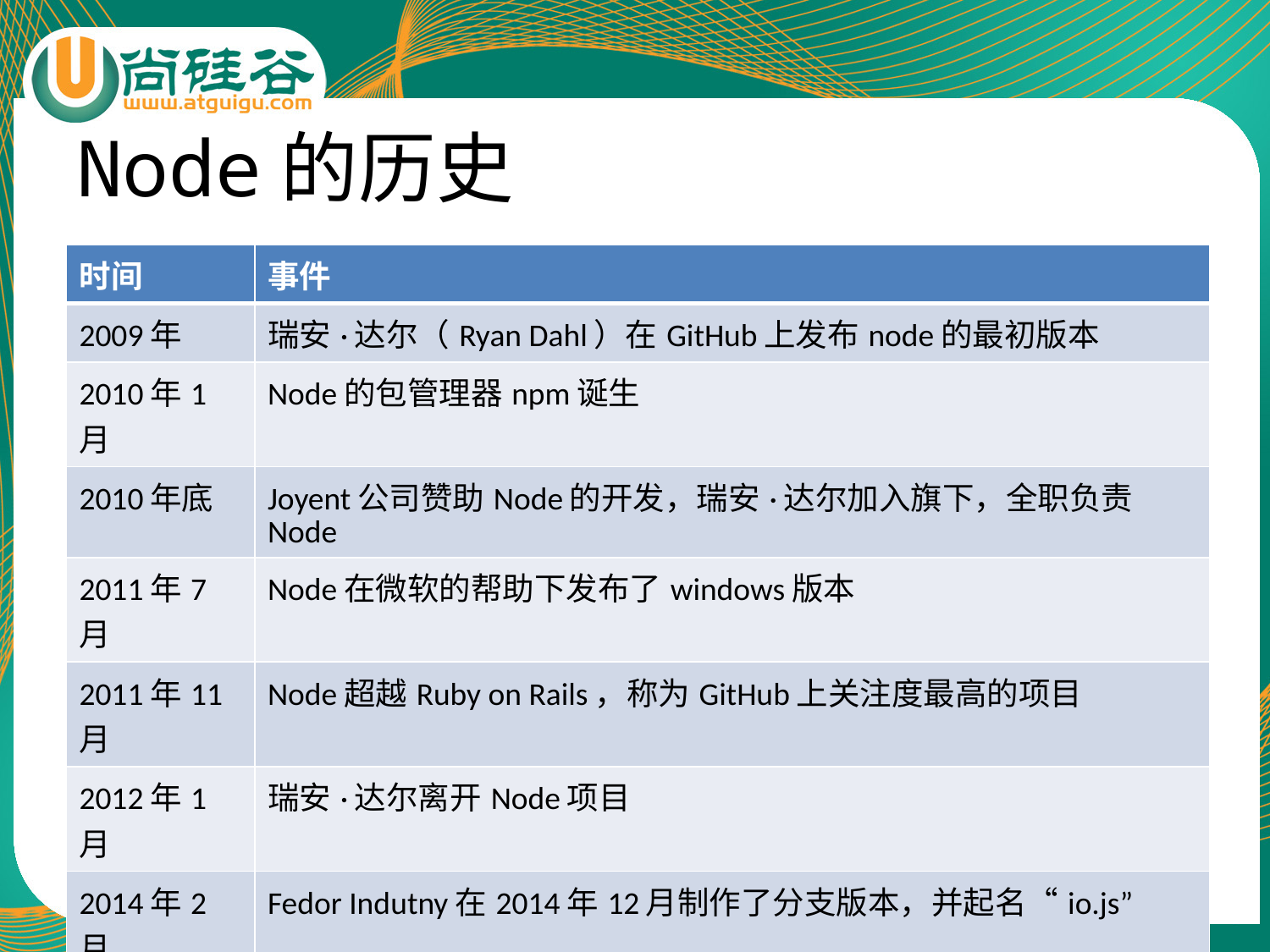

# Node的历史
| 时间 | 事件 |
| --- | --- |
| 2009年 | 瑞安·达尔（Ryan Dahl）在GitHub上发布node的最初版本 |
| 2010年1月 | Node的包管理器npm诞生 |
| 2010年底 | Joyent公司赞助Node的开发，瑞安·达尔加入旗下，全职负责Node |
| 2011年7月 | Node在微软的帮助下发布了windows版本 |
| 2011年11月 | Node超越Ruby on Rails，称为GitHub上关注度最高的项目 |
| 2012年1月 | 瑞安·达尔离开Node项目 |
| 2014年2月 | Fedor Indutny在2014年12月制作了分支版本，并起名“io.js” |
| 2015年初 | Node.js基金会成立（IBM、Intel、微软、Joyent） |
| 2015年9月 | Node.js和io.js合并，Node 4.0发布 |
| 2016年 | Node 6.0发布 |
| 2017年 | Node 8.0发布 |